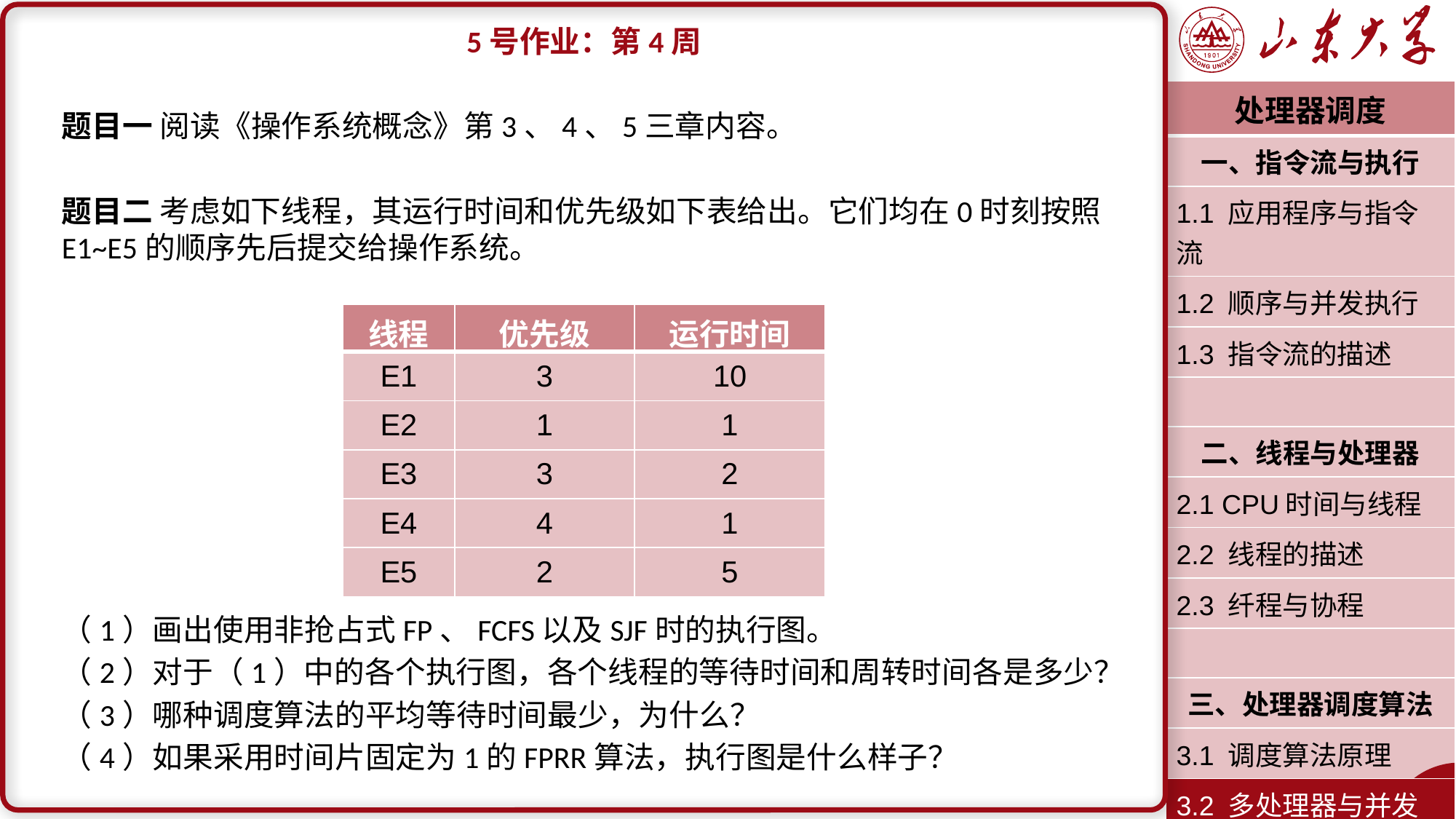

5号作业：第4周

题目一 阅读《操作系统概念》第3、4、5三章内容。

题目二 考虑如下线程，其运行时间和优先级如下表给出。它们均在0时刻按照E1~E5的顺序先后提交给操作系统。

（1）画出使用非抢占式FP、FCFS以及SJF时的执行图。
（2）对于（1）中的各个执行图，各个线程的等待时间和周转时间各是多少？
（3）哪种调度算法的平均等待时间最少，为什么？
（4）如果采用时间片固定为1的FPRR算法，执行图是什么样子？
| 处理器调度 |
| --- |
| 一、指令流与执行 |
| 1.1 应用程序与指令流 |
| 1.2 顺序与并发执行 |
| 1.3 指令流的描述 |
|  |
| 二、线程与处理器 |
| 2.1 CPU时间与线程 |
| 2.2 线程的描述 |
| 2.3 纤程与协程 |
|  |
| 三、处理器调度算法 |
| 3.1 调度算法原理 |
| 3.2 多处理器与并发 |
| 潘润宇 2023.03 |
| 线程 | 优先级 | 运行时间 |
| --- | --- | --- |
| E1 | 3 | 10 |
| E2 | 1 | 1 |
| E3 | 3 | 2 |
| E4 | 4 | 1 |
| E5 | 2 | 5 |